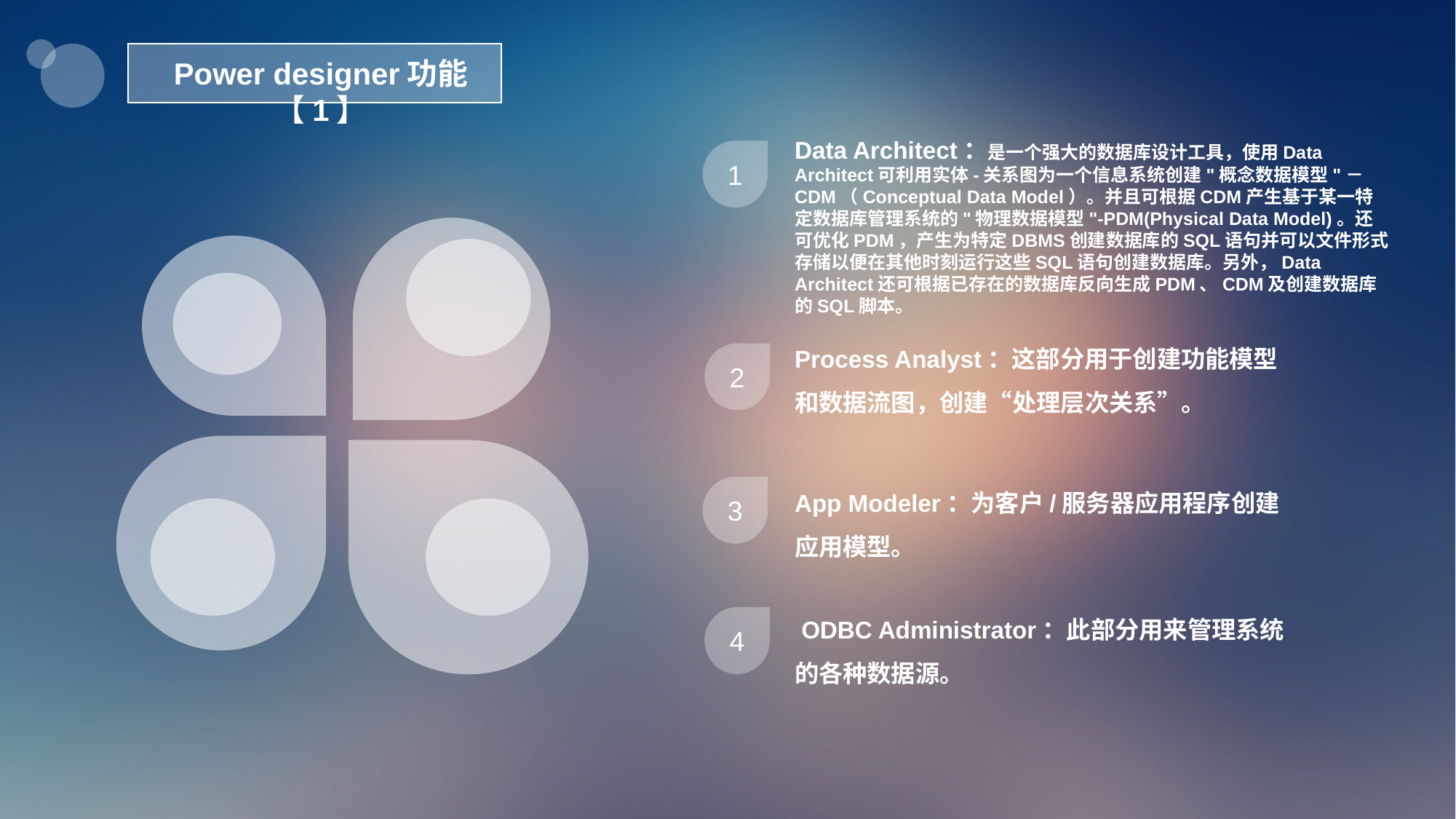

Power designer功能【1】

Data Architect：是一个强大的数据库设计工具，使用Data Architect可利用实体-关系图为一个信息系统创建"概念数据模型"－CDM（Conceptual Data Model）。并且可根据CDM产生基于某一特定数据库管理系统的"物理数据模型"-PDM(Physical Data Model)。还可优化PDM，产生为特定DBMS创建数据库的SQL语句并可以文件形式存储以便在其他时刻运行这些SQL语句创建数据库。另外，Data Architect还可根据已存在的数据库反向生成PDM、CDM及创建数据库的SQL脚本。
1

Process Analyst：这部分用于创建功能模型和数据流图，创建“处理层次关系”。
2

App Modeler：为客户/服务器应用程序创建应用模型。
3

 ODBC Administrator：此部分用来管理系统的各种数据源。
4